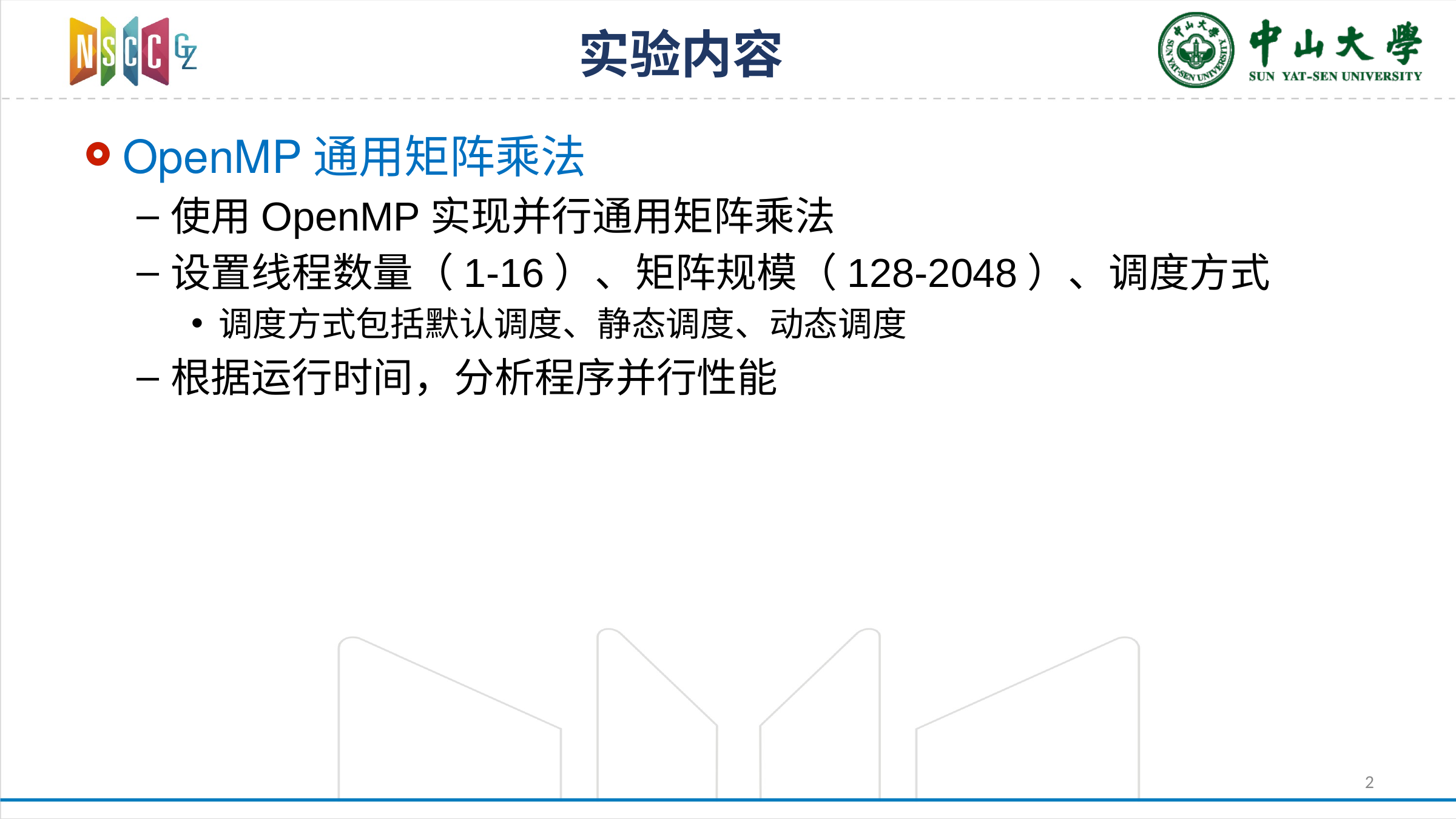

# 实验内容
OpenMP通用矩阵乘法
使用OpenMP实现并行通用矩阵乘法
设置线程数量（1-16）、矩阵规模（128-2048）、调度方式
调度方式包括默认调度、静态调度、动态调度
根据运行时间，分析程序并行性能

2